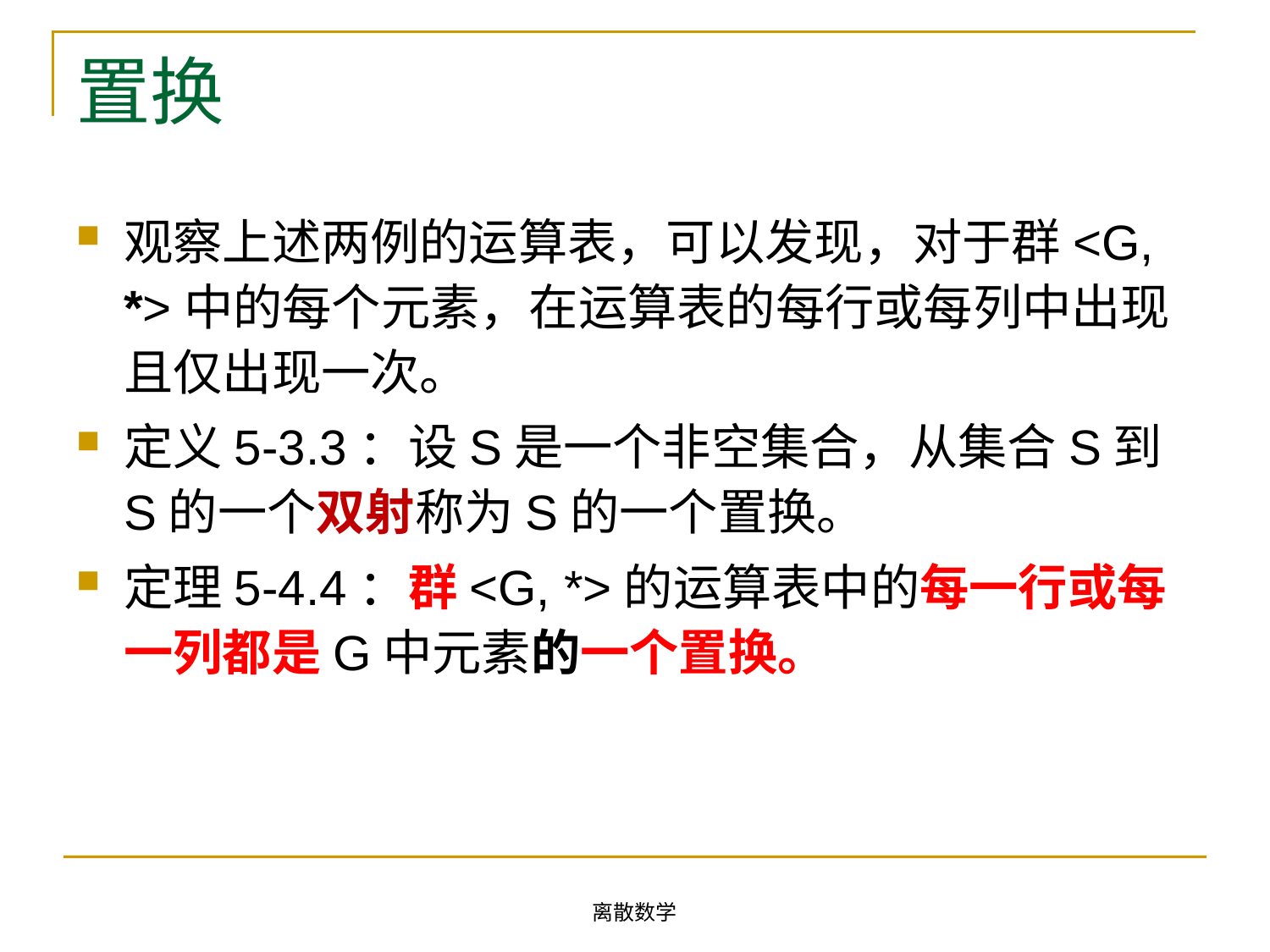

# 置换
观察上述两例的运算表，可以发现，对于群<G, *>中的每个元素，在运算表的每行或每列中出现且仅出现一次。
定义5-3.3：设S是一个非空集合，从集合S到S的一个双射称为S的一个置换。
定理5-4.4：群<G, *>的运算表中的每一行或每一列都是G中元素的一个置换。

71
离散数学